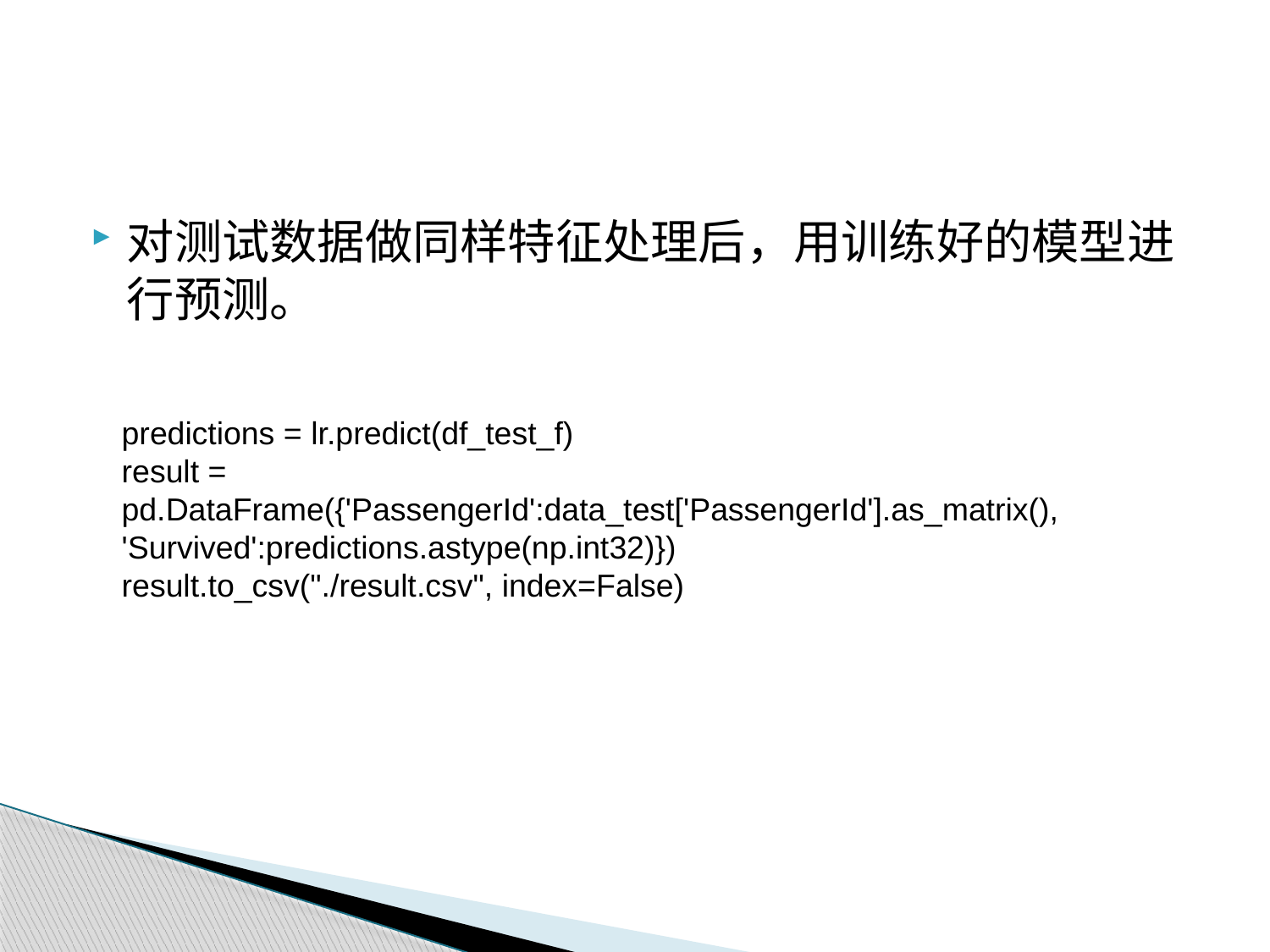

#
对测试数据做同样特征处理后，用训练好的模型进行预测。
predictions = lr.predict(df_test_f)
result = pd.DataFrame({'PassengerId':data_test['PassengerId'].as_matrix(), 'Survived':predictions.astype(np.int32)})
result.to_csv("./result.csv", index=False)